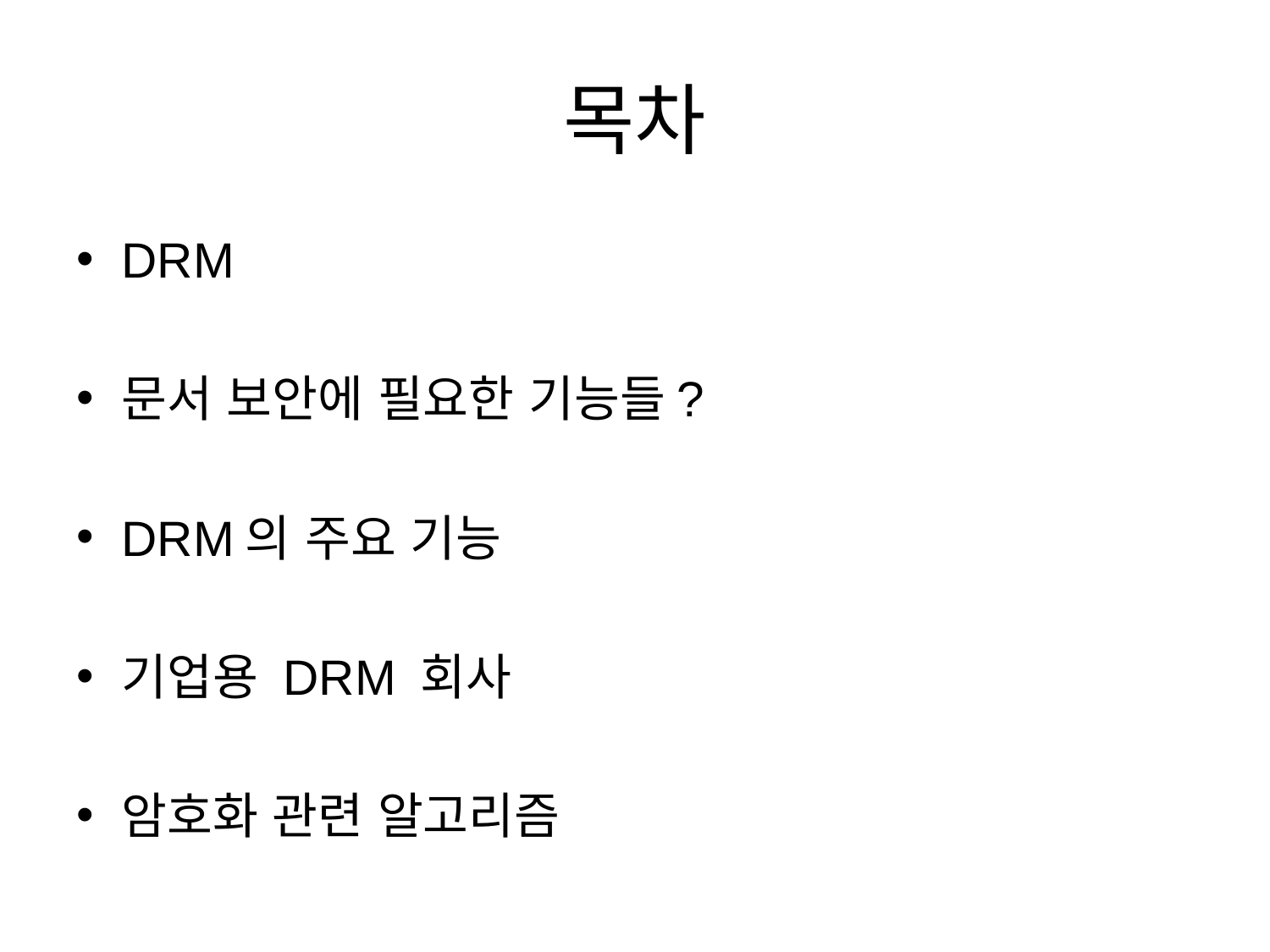

# 목차
DRM

문서 보안에 필요한 기능들?

DRM의 주요 기능

기업용 DRM 회사

암호화 관련 알고리즘